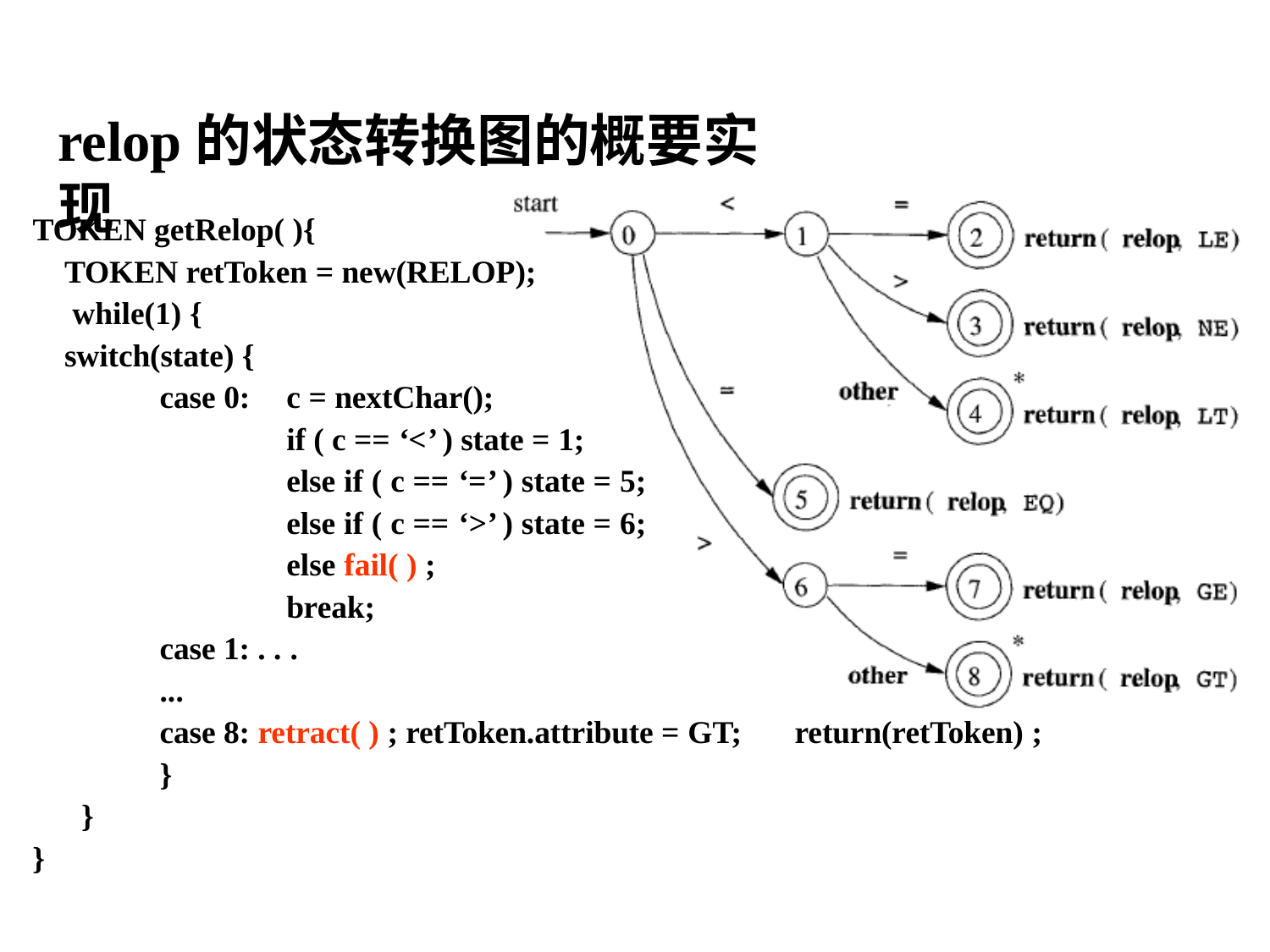

# relop的状态转换图的概要实现

TOKEN getRelop( ){
TOKEN retToken = new(RELOP);  while(1) {
switch(state) {
c = nextChar();
if ( c == ‘<’ ) state = 1;
else if ( c == ‘=’ ) state = 5;  else if ( c == ‘>’ ) state = 6;  else fail( ) ;
break;
case 0:
case 1: . . .
...
case 8: retract( ) ; retToken.attribute = GT;
}
return(retToken) ;
}
}